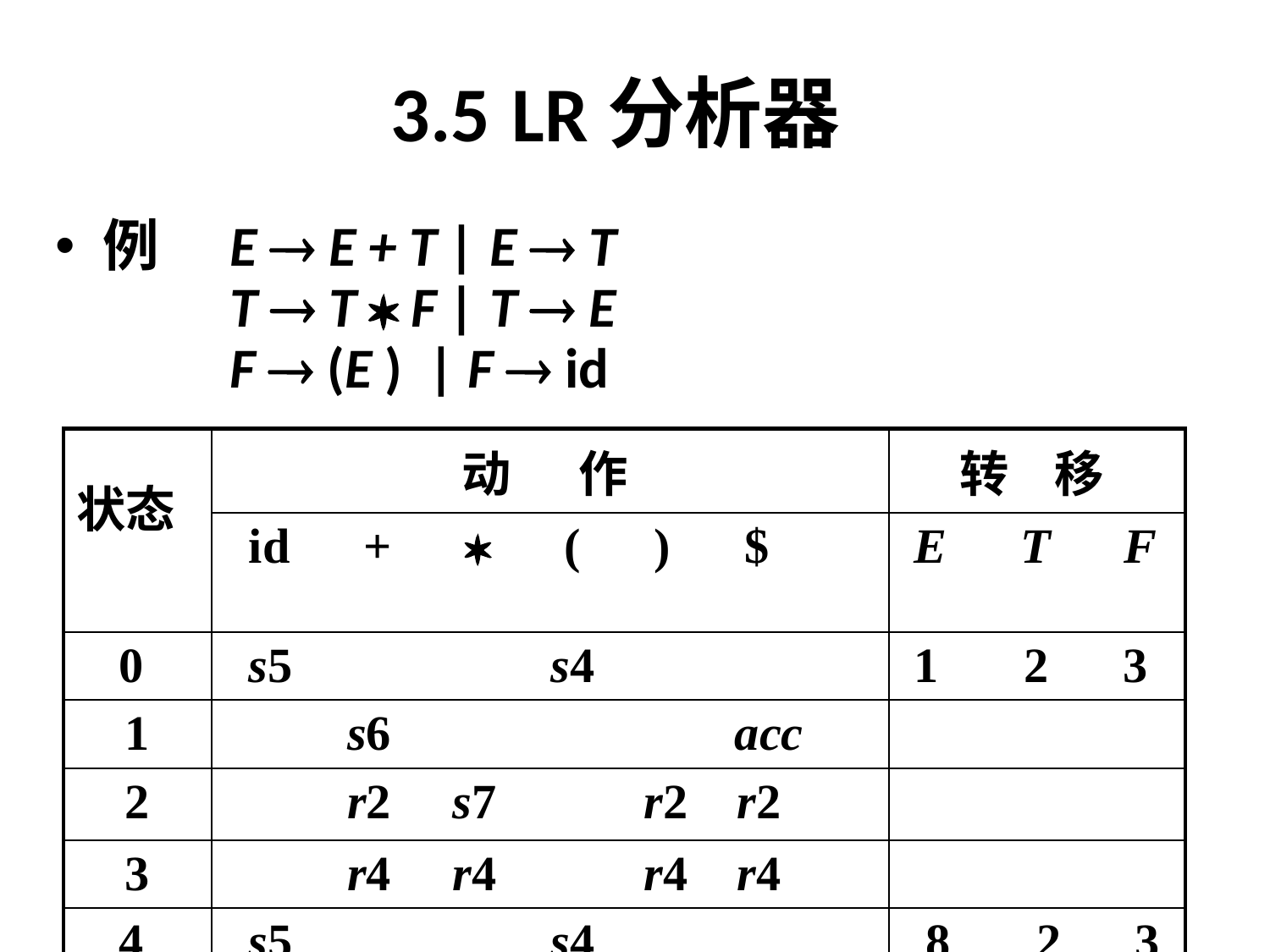

# 3.5 LR分析器
例	E → E + T | E → T
	   	T → T ∗ F | T → E
	   	F → (E )  | F → id
| 状态 | 动 作 | 转 移 |
| --- | --- | --- |
|  | id + ∗ ( ) $ | E T F |
| 0 | s5 s4 | 1 2 3 |
| 1 | s6 acc |  |
| 2 | r2 s7 r2 r2 |  |
| 3 | r4 r4 r4 r4 |  |
| 4 | s5 s4 | 8 2 3 |